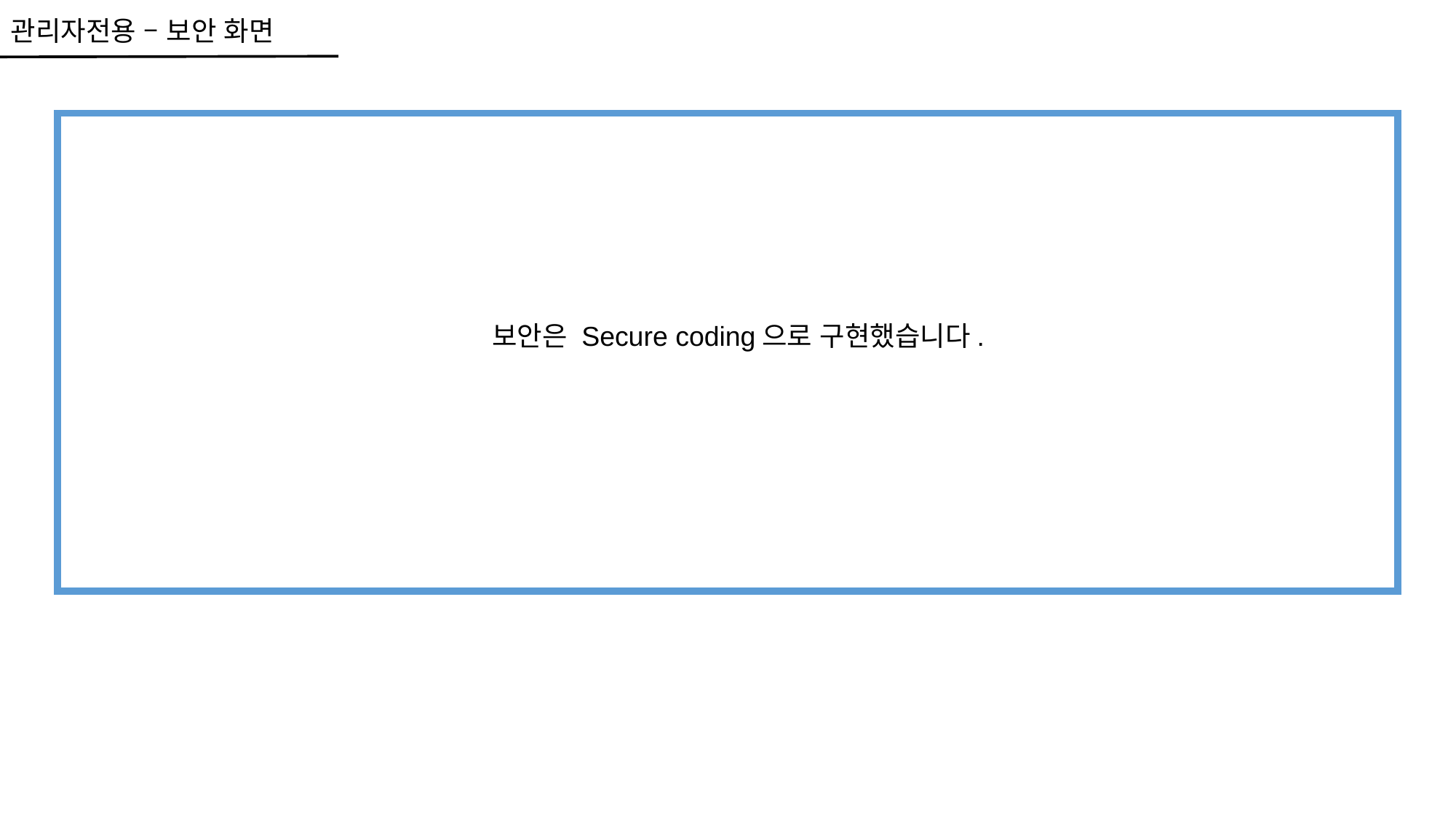

관리자전용 – 보안 화면

보안은 Secure coding으로 구현했습니다.